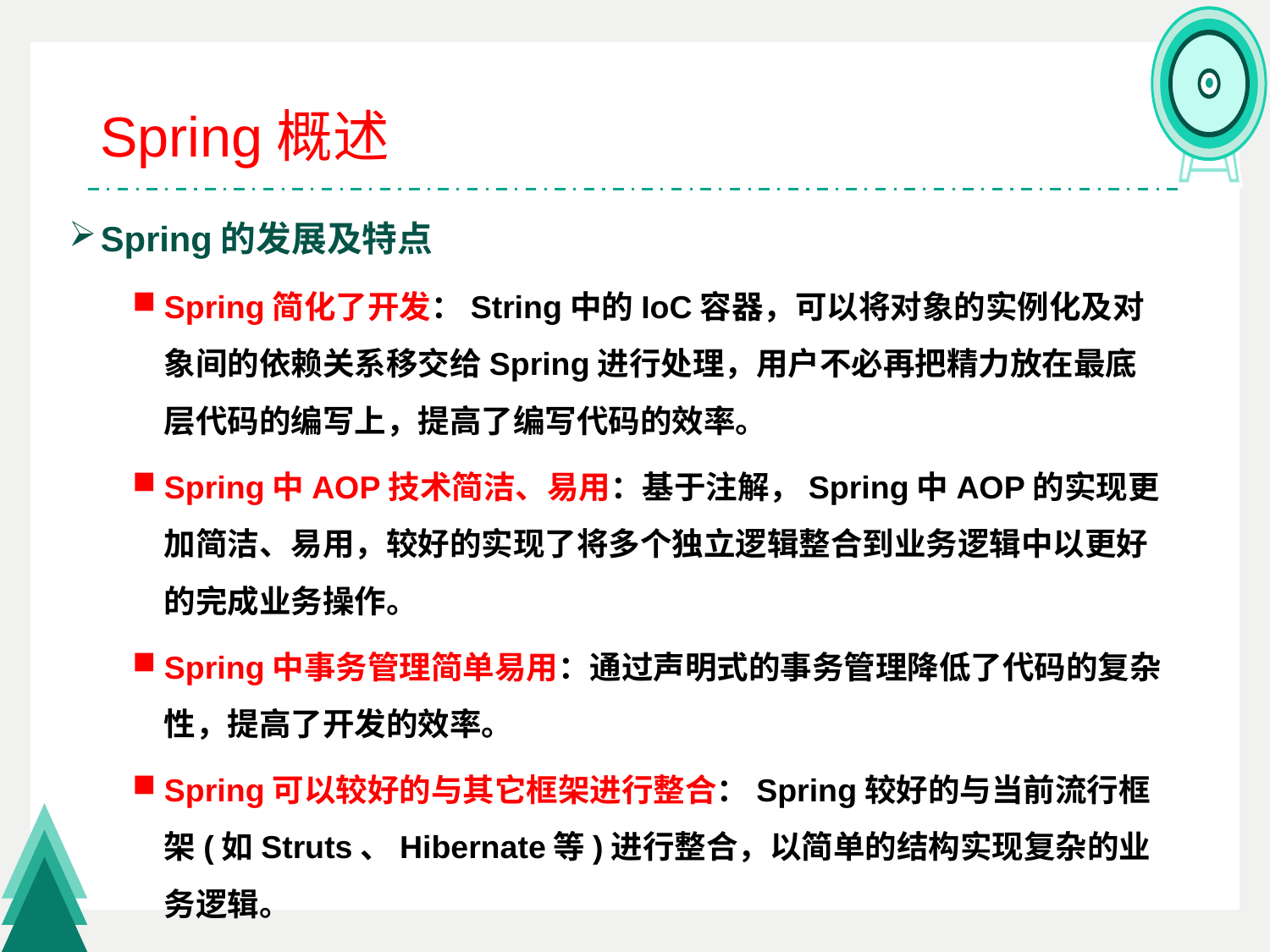

# Spring概述
Spring的发展及特点
Spring简化了开发：String中的IoC容器，可以将对象的实例化及对象间的依赖关系移交给Spring进行处理，用户不必再把精力放在最底层代码的编写上，提高了编写代码的效率。
Spring中AOP技术简洁、易用：基于注解，Spring中AOP的实现更加简洁、易用，较好的实现了将多个独立逻辑整合到业务逻辑中以更好的完成业务操作。
Spring中事务管理简单易用：通过声明式的事务管理降低了代码的复杂性，提高了开发的效率。
Spring可以较好的与其它框架进行整合：Spring较好的与当前流行框架(如Struts、Hibernate等)进行整合，以简单的结构实现复杂的业务逻辑。